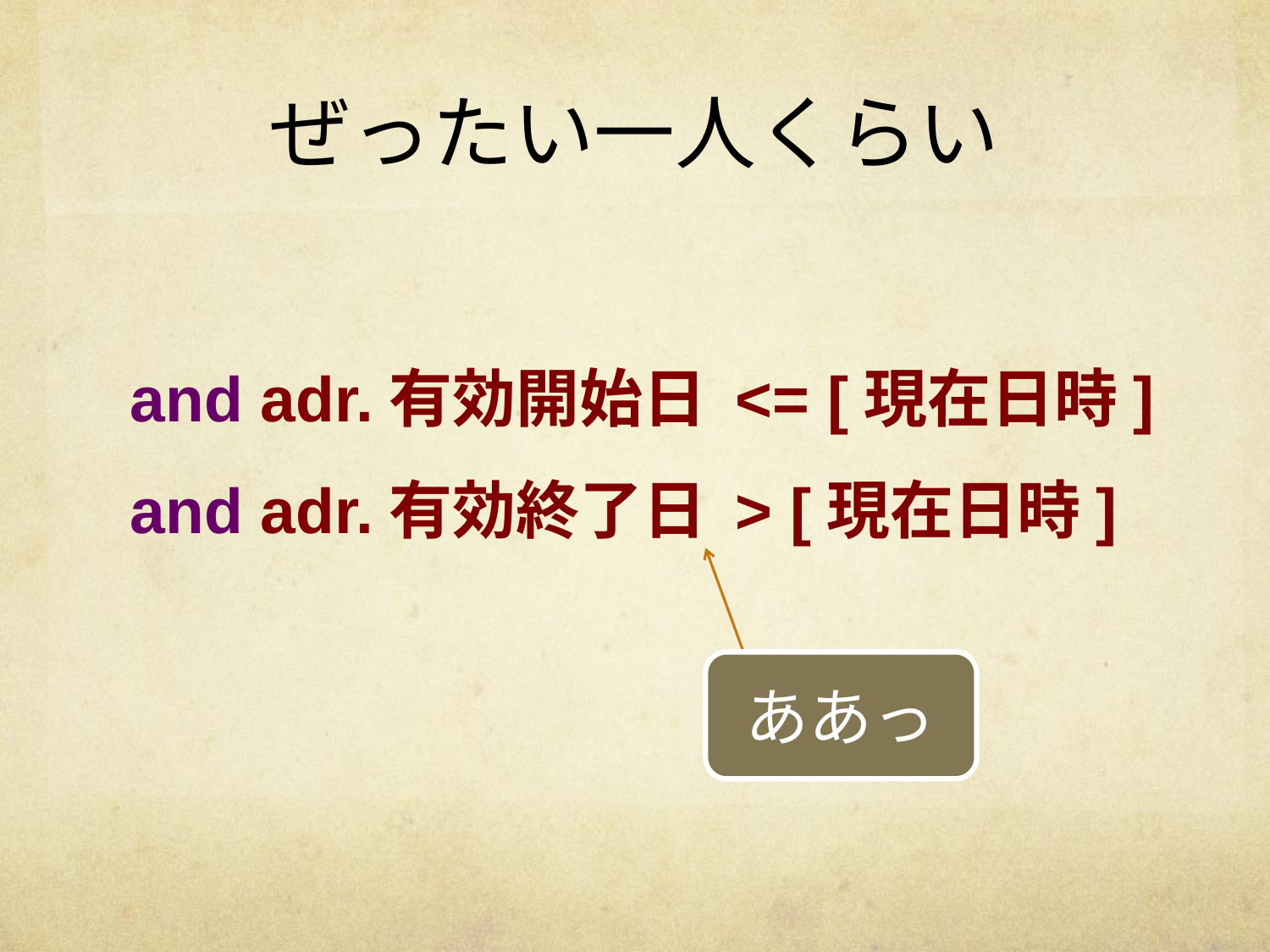

# ぜったい一人くらい

    and adr.有効開始日 <= [現在日時]
    and adr.有効終了日 > [現在日時]
ああっ